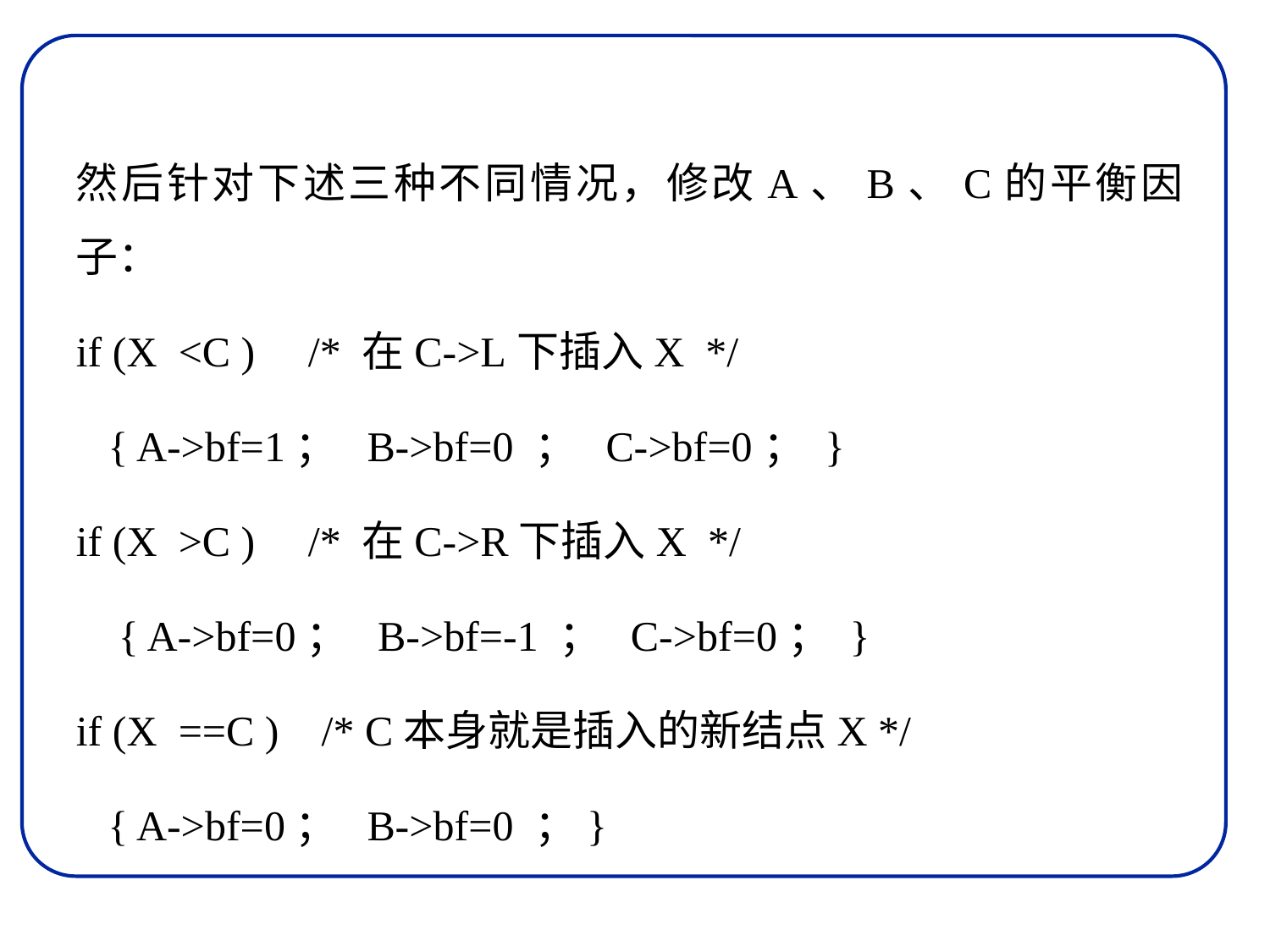

然后针对下述三种不同情况，修改A、B、C的平衡因子：
if (X  <C )     /* 在C->L下插入X  */
   { A->bf=1；  B->bf=0 ；  C->bf=0； }
if (X  >C )     /* 在C->R下插入X  */
    { A->bf=0；  B->bf=-1 ；  C->bf=0； }
if (X  ==C )    /* C本身就是插入的新结点X */
   { A->bf=0；  B->bf=0 ；}